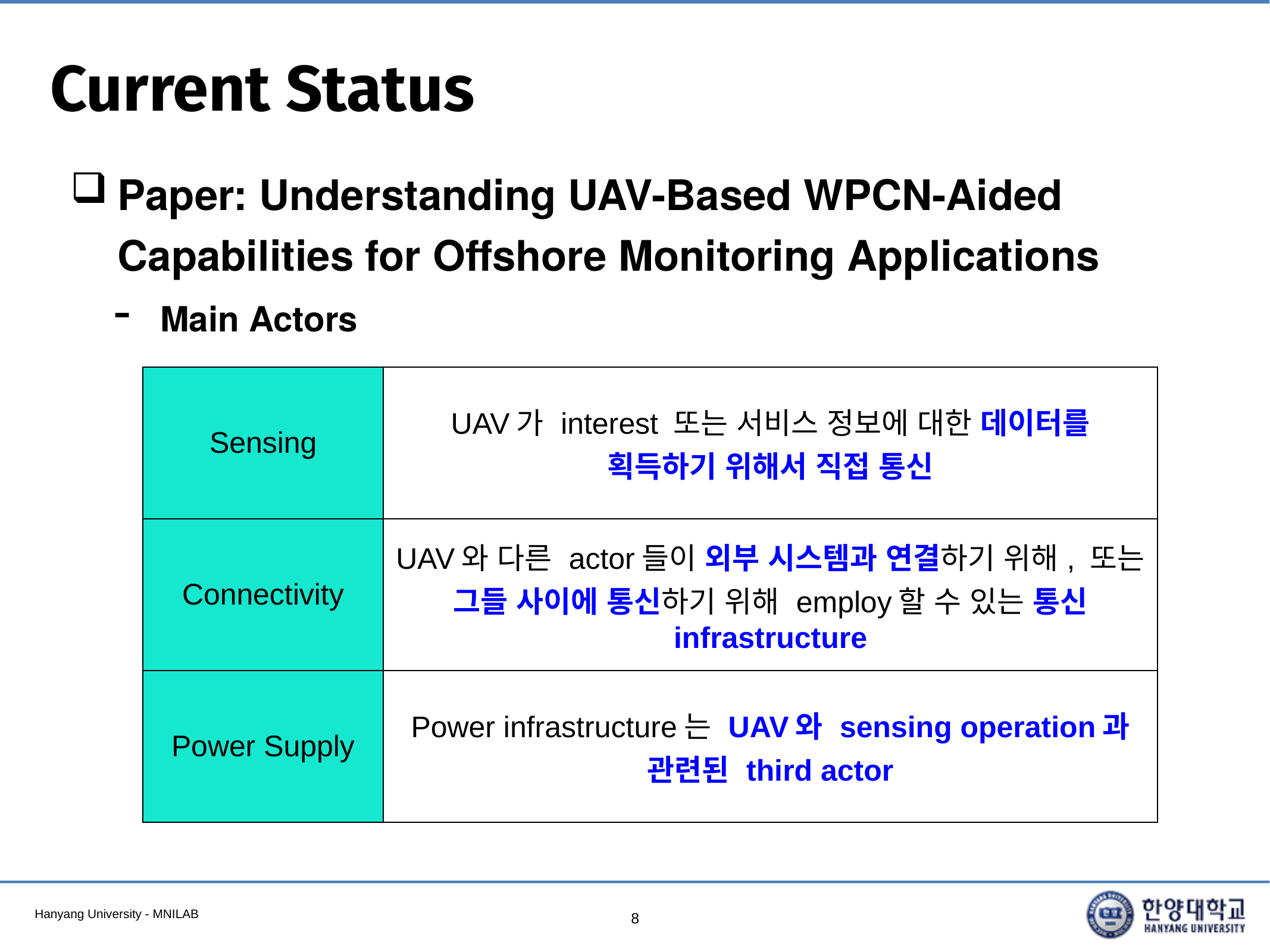

# Current Status
Paper: Understanding UAV-Based WPCN-Aided Capabilities for Offshore Monitoring Applications
Main Actors
| Sensing | UAV가 interest 또는 서비스 정보에 대한 데이터를 획득하기 위해서 직접 통신 |
| --- | --- |
| Connectivity | UAV와 다른 actor들이 외부 시스템과 연결하기 위해, 또는 그들 사이에 통신하기 위해 employ할 수 있는 통신 infrastructure |
| Power Supply | Power infrastructure는 UAV와 sensing operation과 관련된 third actor |
8